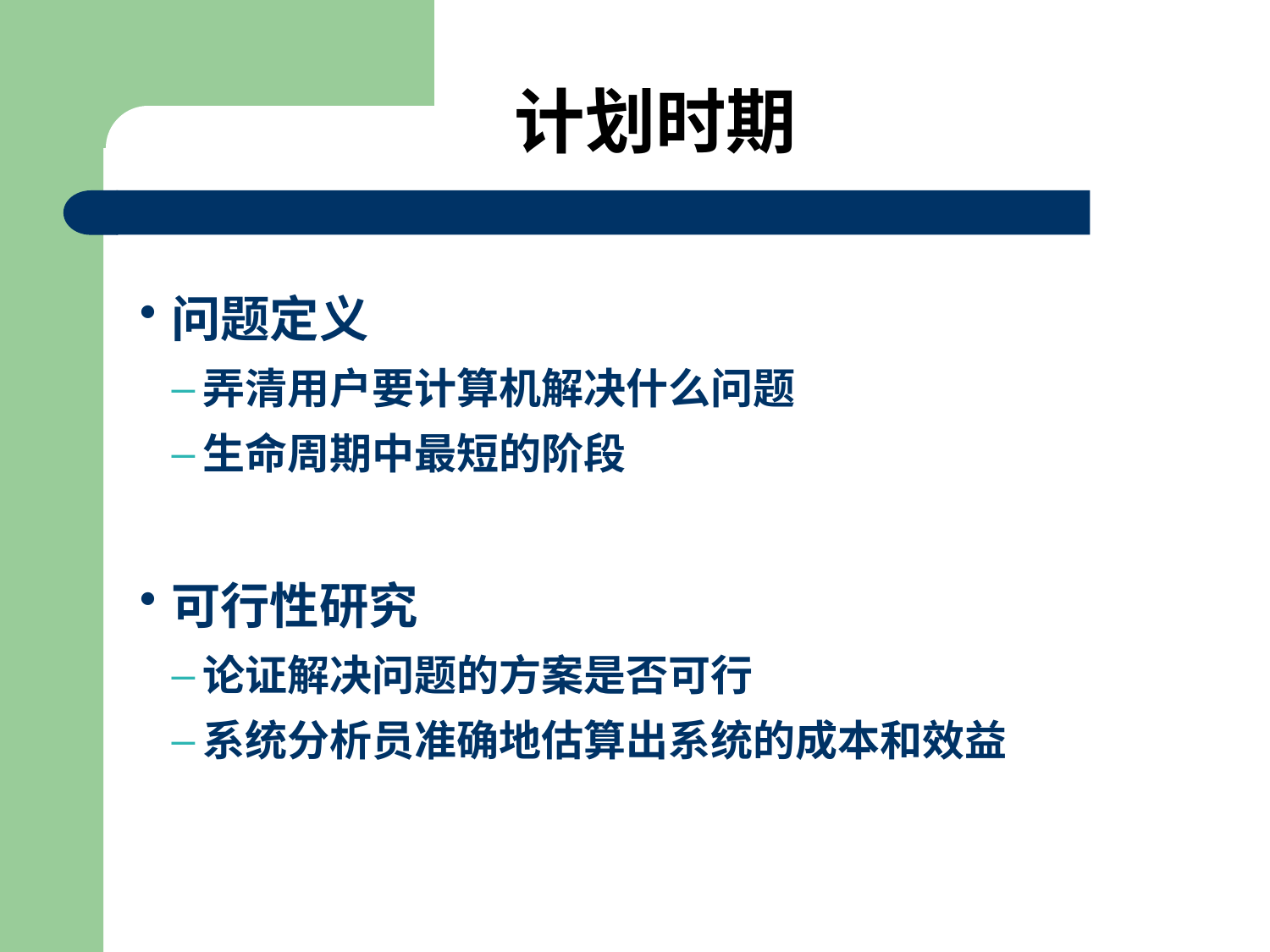

# 计划时期
问题定义
弄清用户要计算机解决什么问题
生命周期中最短的阶段

可行性研究
论证解决问题的方案是否可行
系统分析员准确地估算出系统的成本和效益
32